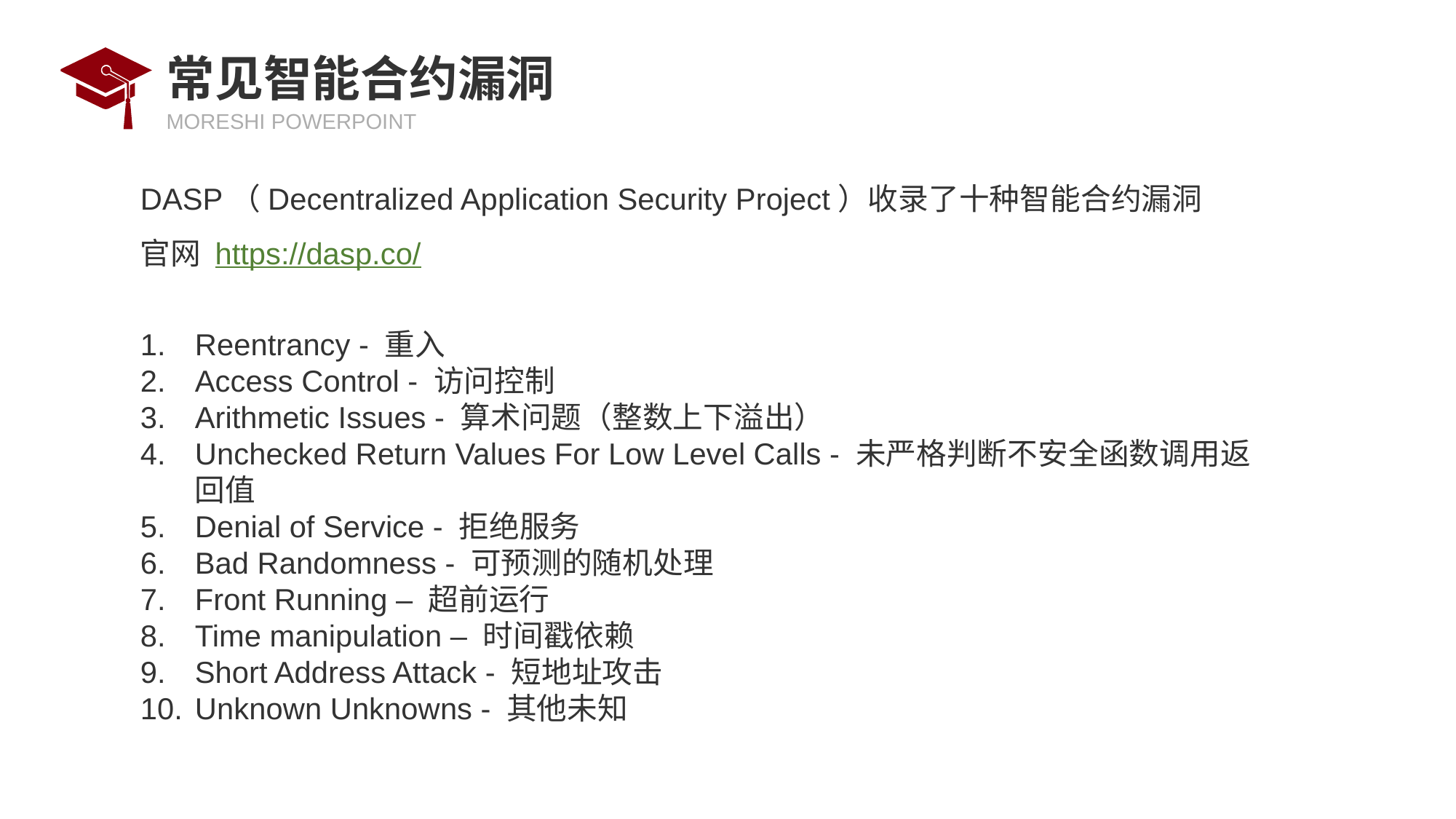

# 常见智能合约漏洞
DASP（Decentralized Application Security Project）收录了十种智能合约漏洞
官网 https://dasp.co/

Reentrancy - 重入
Access Control - 访问控制
Arithmetic Issues - 算术问题（整数上下溢出）
Unchecked Return Values For Low Level Calls - 未严格判断不安全函数调用返回值
Denial of Service - 拒绝服务
Bad Randomness - 可预测的随机处理
Front Running – 超前运行
Time manipulation – 时间戳依赖
Short Address Attack - 短地址攻击
Unknown Unknowns - 其他未知